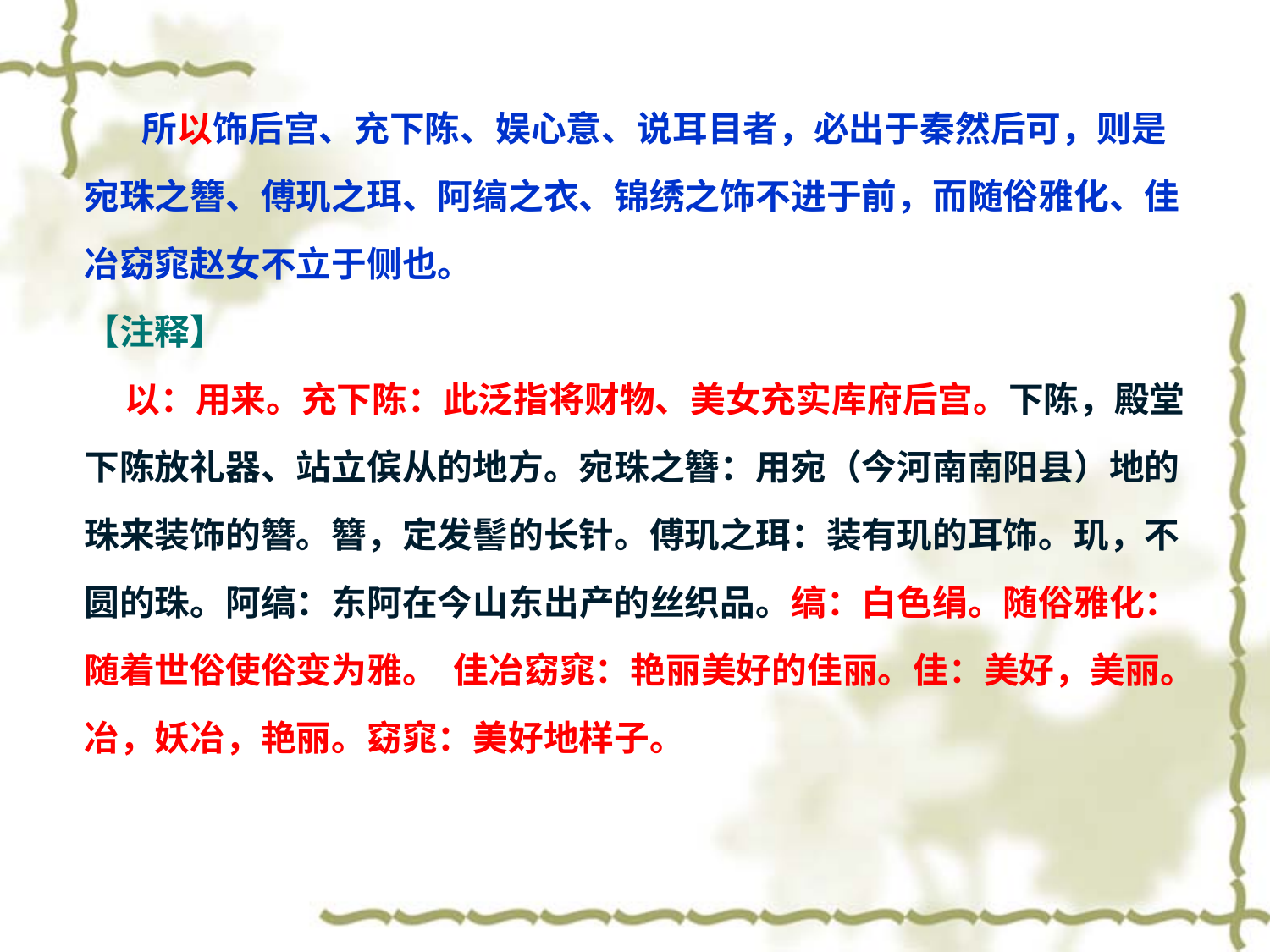

所以饰后宫、充下陈、娱心意、说耳目者，必出于秦然后可，则是宛珠之簪、傅玑之珥、阿缟之衣、锦绣之饰不进于前，而随俗雅化、佳冶窈窕赵女不立于侧也。
【注释】
    以：用来。充下陈：此泛指将财物、美女充实库府后宫。下陈，殿堂下陈放礼器、站立傧从的地方。宛珠之簪：用宛（今河南南阳县）地的珠来装饰的簪。簪，定发髻的长针。傅玑之珥：装有玑的耳饰。玑，不圆的珠。阿缟：东阿在今山东出产的丝织品。缟：白色绢。随俗雅化：随着世俗使俗变为雅。  佳冶窈窕：艳丽美好的佳丽。佳：美好，美丽。冶，妖冶，艳丽。窈窕：美好地样子。